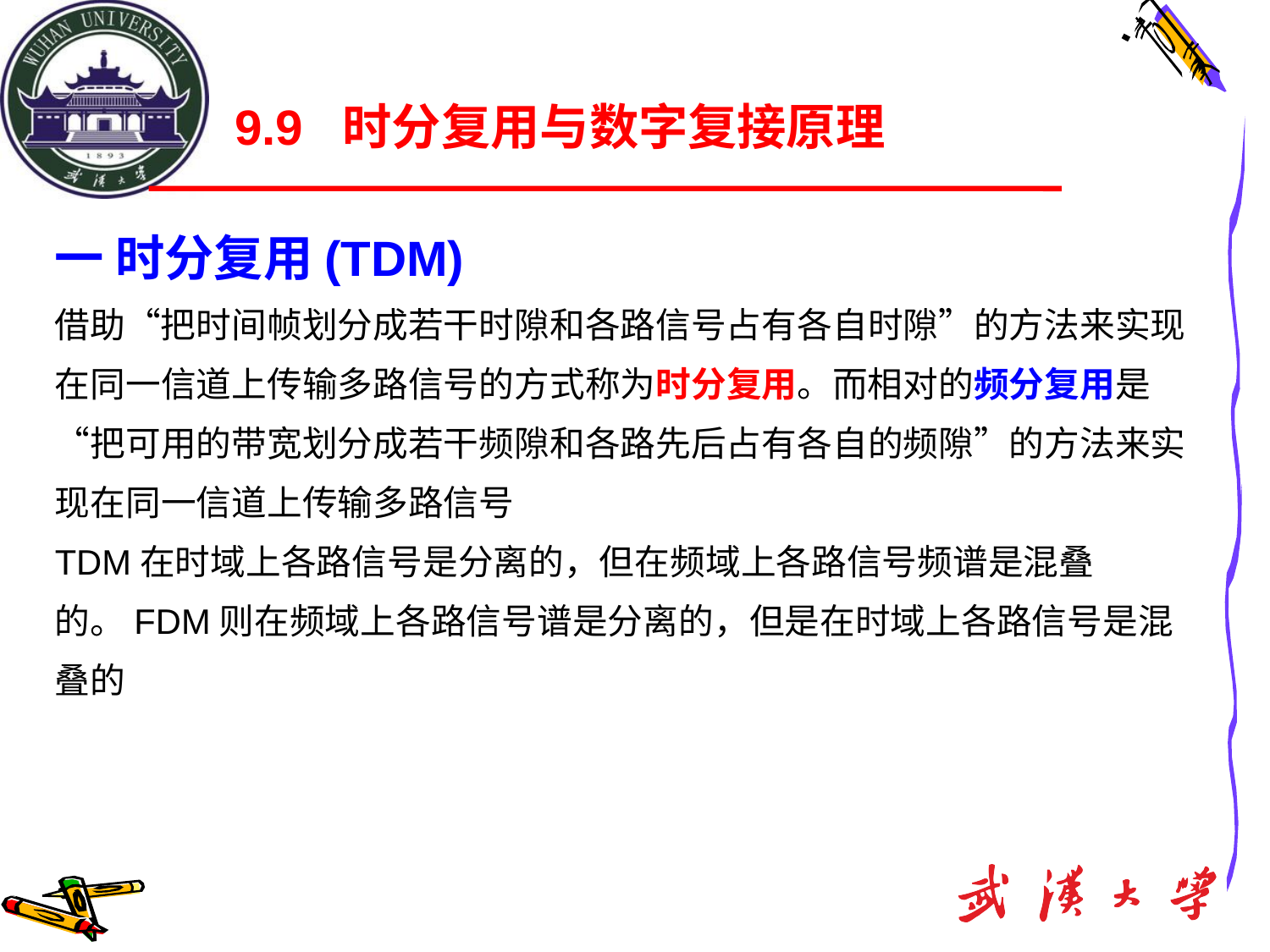

9.9  时分复用与数字复接原理
一 时分复用(TDM)
借助“把时间帧划分成若干时隙和各路信号占有各自时隙”的方法来实现在同一信道上传输多路信号的方式称为时分复用。而相对的频分复用是“把可用的带宽划分成若干频隙和各路先后占有各自的频隙”的方法来实现在同一信道上传输多路信号
TDM在时域上各路信号是分离的，但在频域上各路信号频谱是混叠的。FDM则在频域上各路信号谱是分离的，但是在时域上各路信号是混叠的